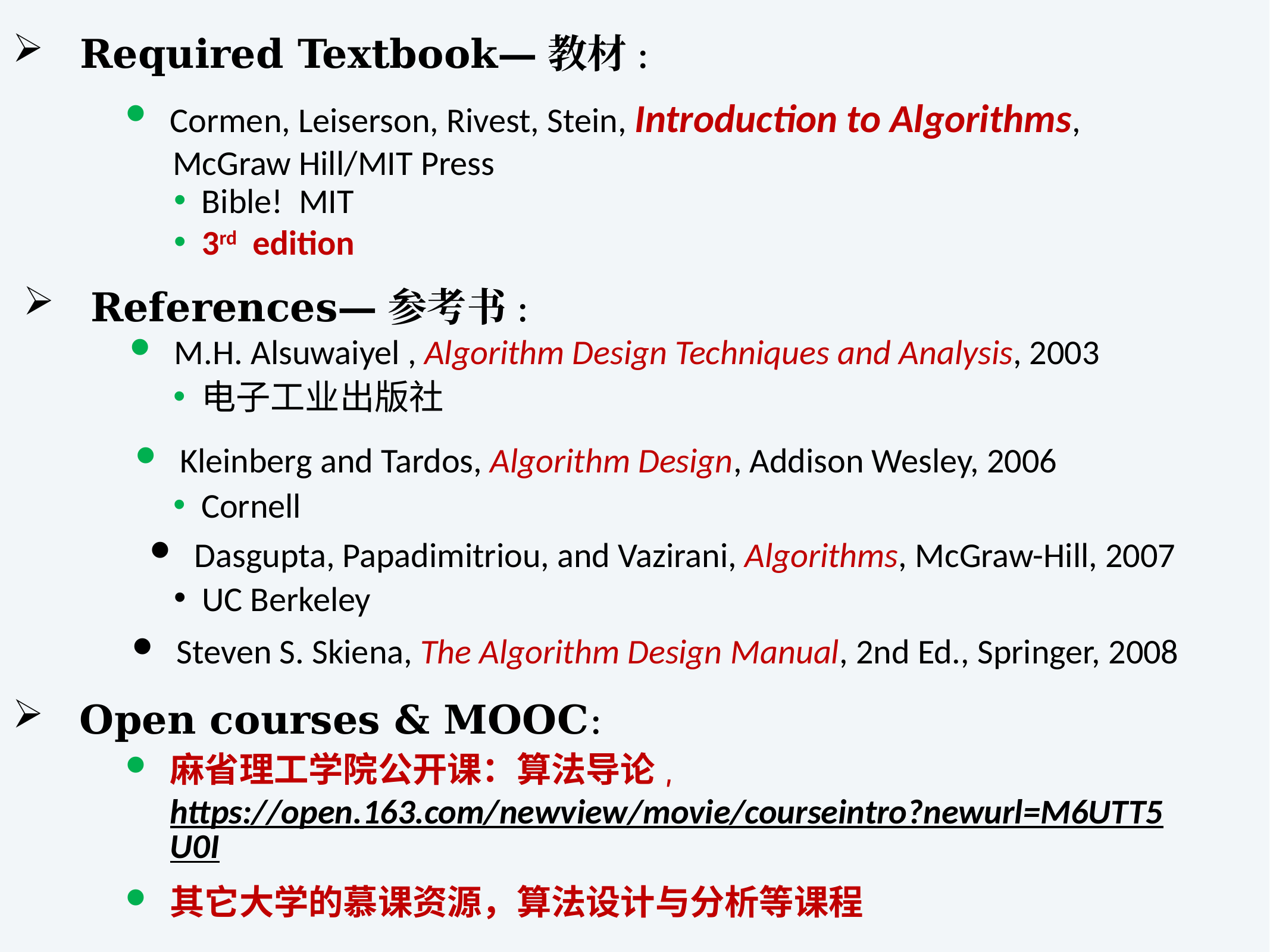

Required Textbook—教材:
Cormen, Leiserson, Rivest, Stein, Introduction to Algorithms,
      McGraw Hill/MIT Press

Bible!  MIT
3rd  edition
References—参考书:
M.H. Alsuwaiyel , Algorithm Design Techniques and Analysis, 2003
电子工业出版社
Kleinberg and Tardos, Algorithm Design, Addison Wesley, 2006
Cornell
Dasgupta, Papadimitriou, and Vazirani, Algorithms, McGraw-Hill, 2007
UC Berkeley
Steven S. Skiena, The Algorithm Design Manual, 2nd Ed., Springer, 2008
Open courses & MOOC:
麻省理工学院公开课：算法导论, https://open.163.com/newview/movie/courseintro?newurl=M6UTT5U0I
其它大学的慕课资源，算法设计与分析等课程